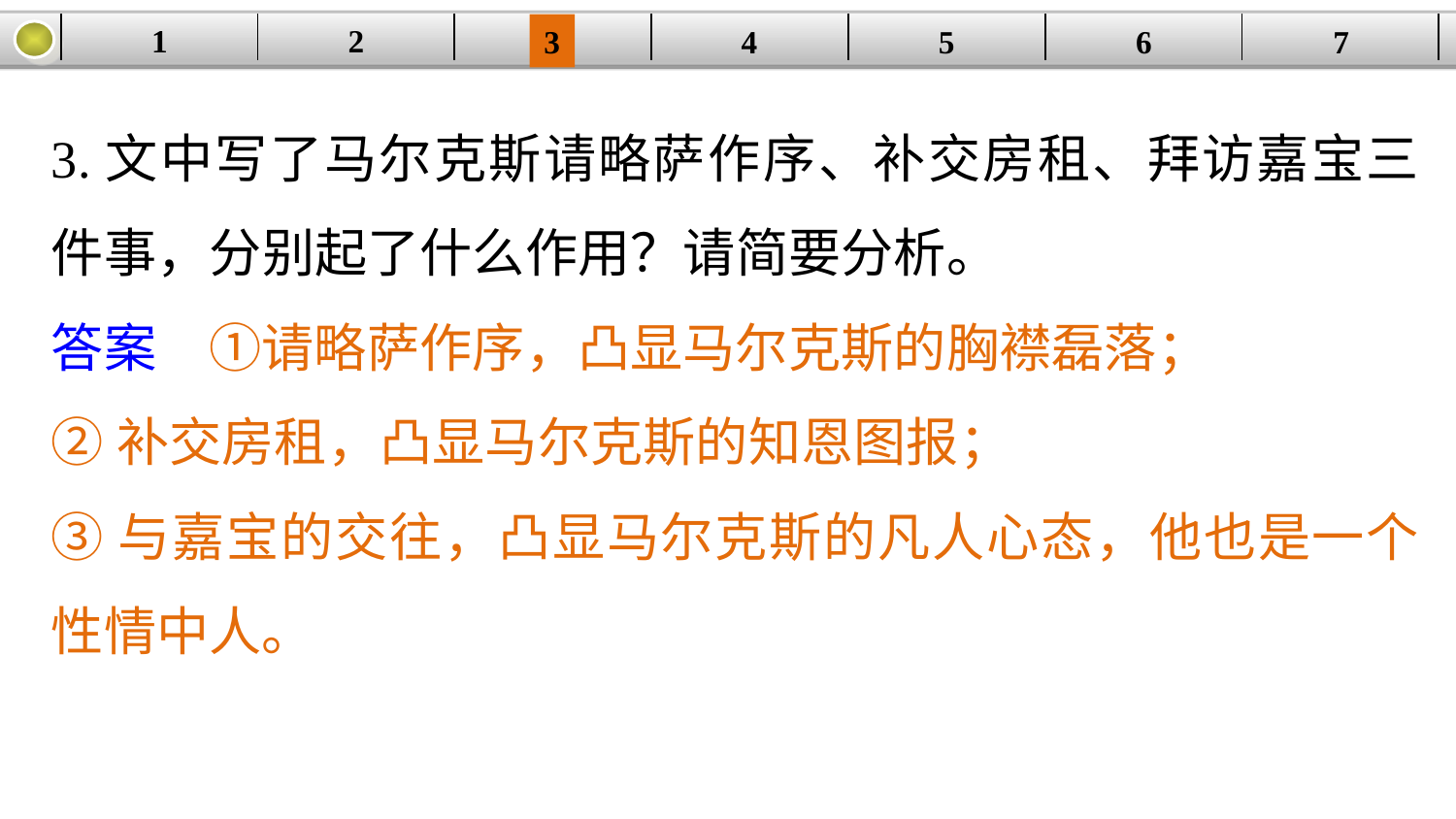

1
2
|  |  |  |  |  |  |  |
| --- | --- | --- | --- | --- | --- | --- |
3
4
5
6
7

3.文中写了马尔克斯请略萨作序、补交房租、拜访嘉宝三件事，分别起了什么作用？请简要分析。
答案　①请略萨作序，凸显马尔克斯的胸襟磊落；
②补交房租，凸显马尔克斯的知恩图报；
③与嘉宝的交往，凸显马尔克斯的凡人心态，他也是一个性情中人。